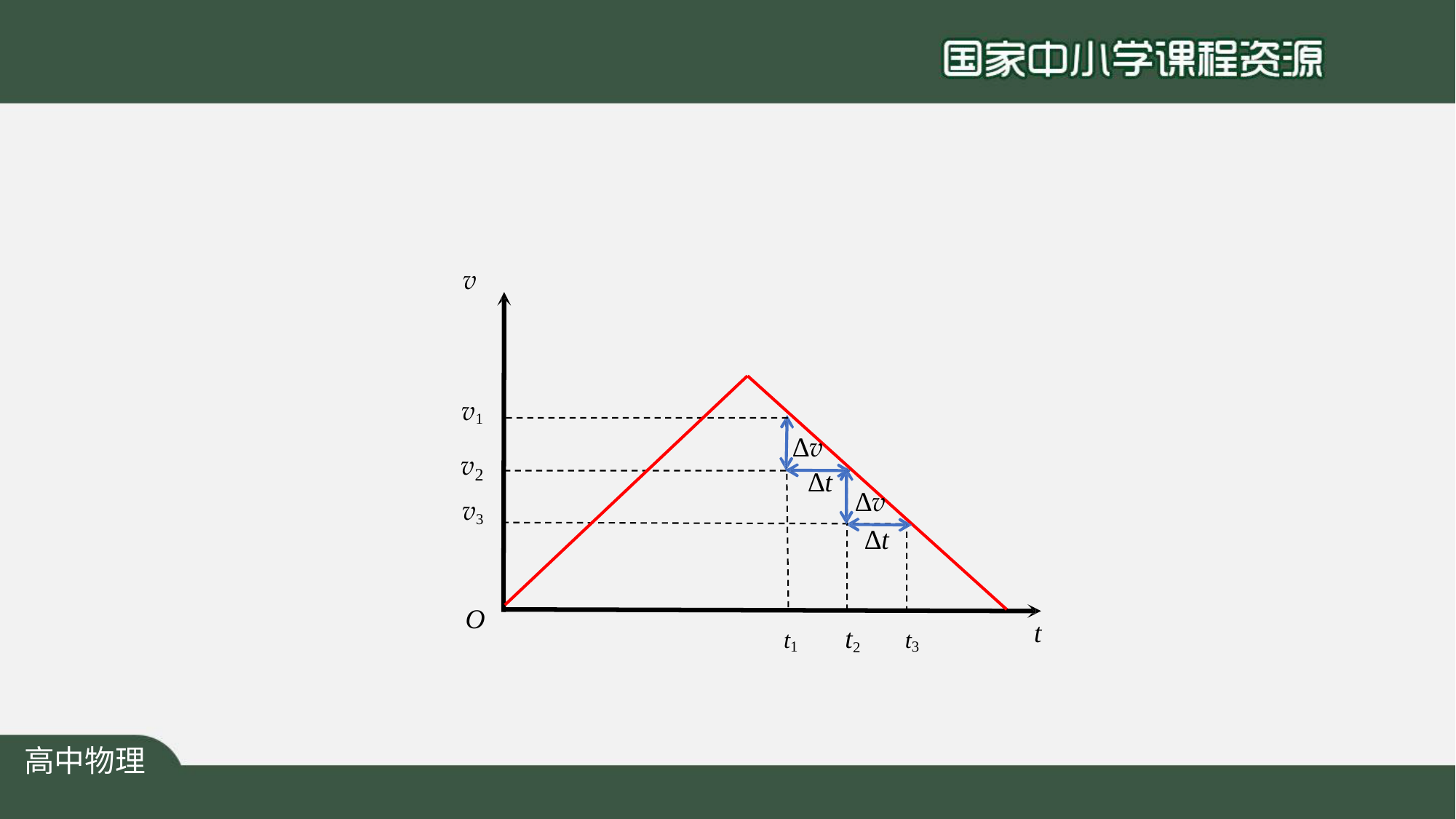

v

v1

∆v

v

2
∆t

∆v

v3

∆t

O

t1	t2	t3
t
高中物理